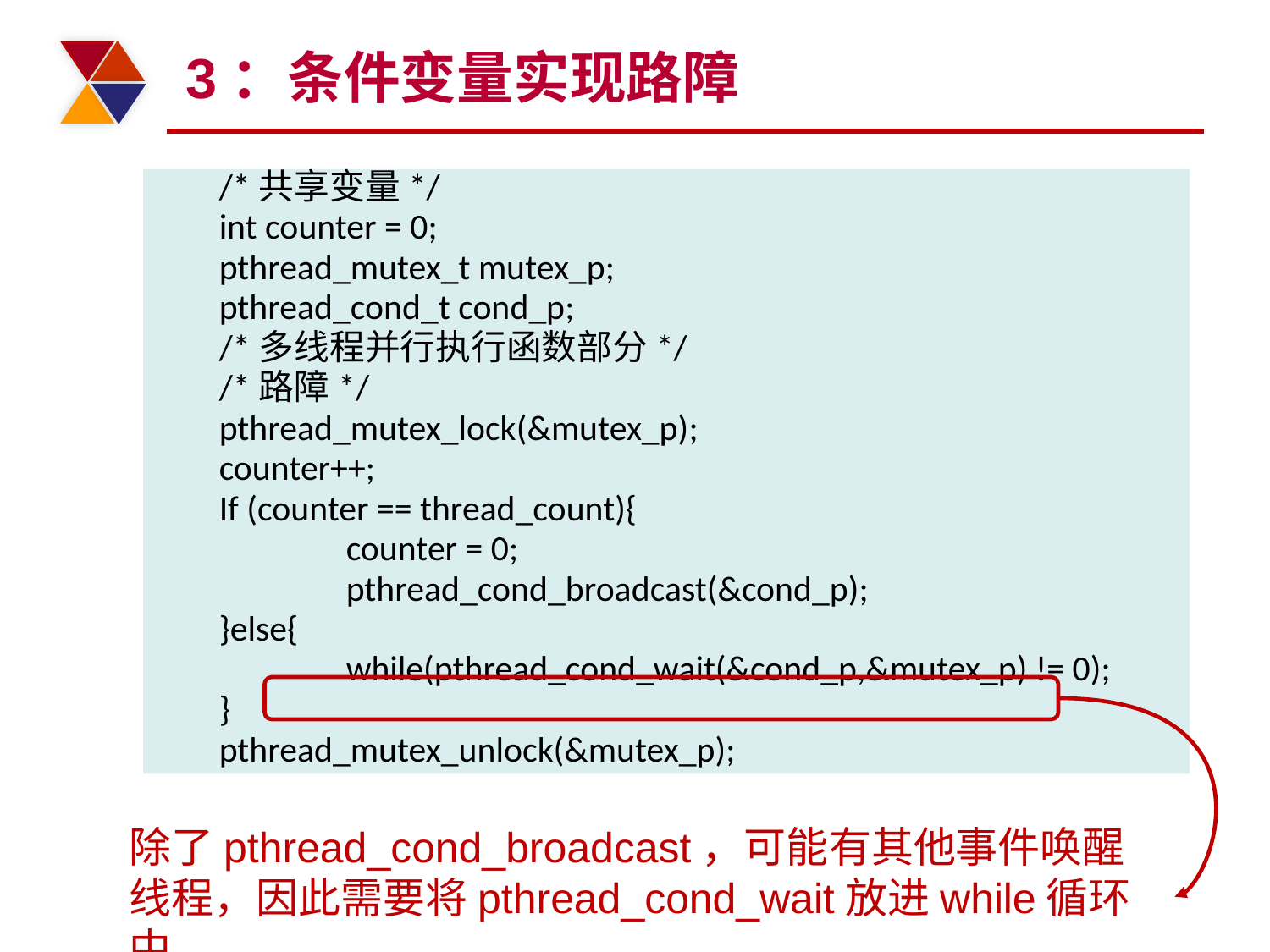

# 3：条件变量实现路障
/*共享变量*/
int counter = 0;
pthread_mutex_t mutex_p;
pthread_cond_t cond_p;
/*多线程并行执行函数部分*/
/*路障*/
pthread_mutex_lock(&mutex_p);
counter++;
If (counter == thread_count){
	counter = 0;
	pthread_cond_broadcast(&cond_p);
}else{
	while(pthread_cond_wait(&cond_p,&mutex_p) != 0);
}
pthread_mutex_unlock(&mutex_p);

除了pthread_cond_broadcast，可能有其他事件唤醒线程，因此需要将pthread_cond_wait放进while循环中